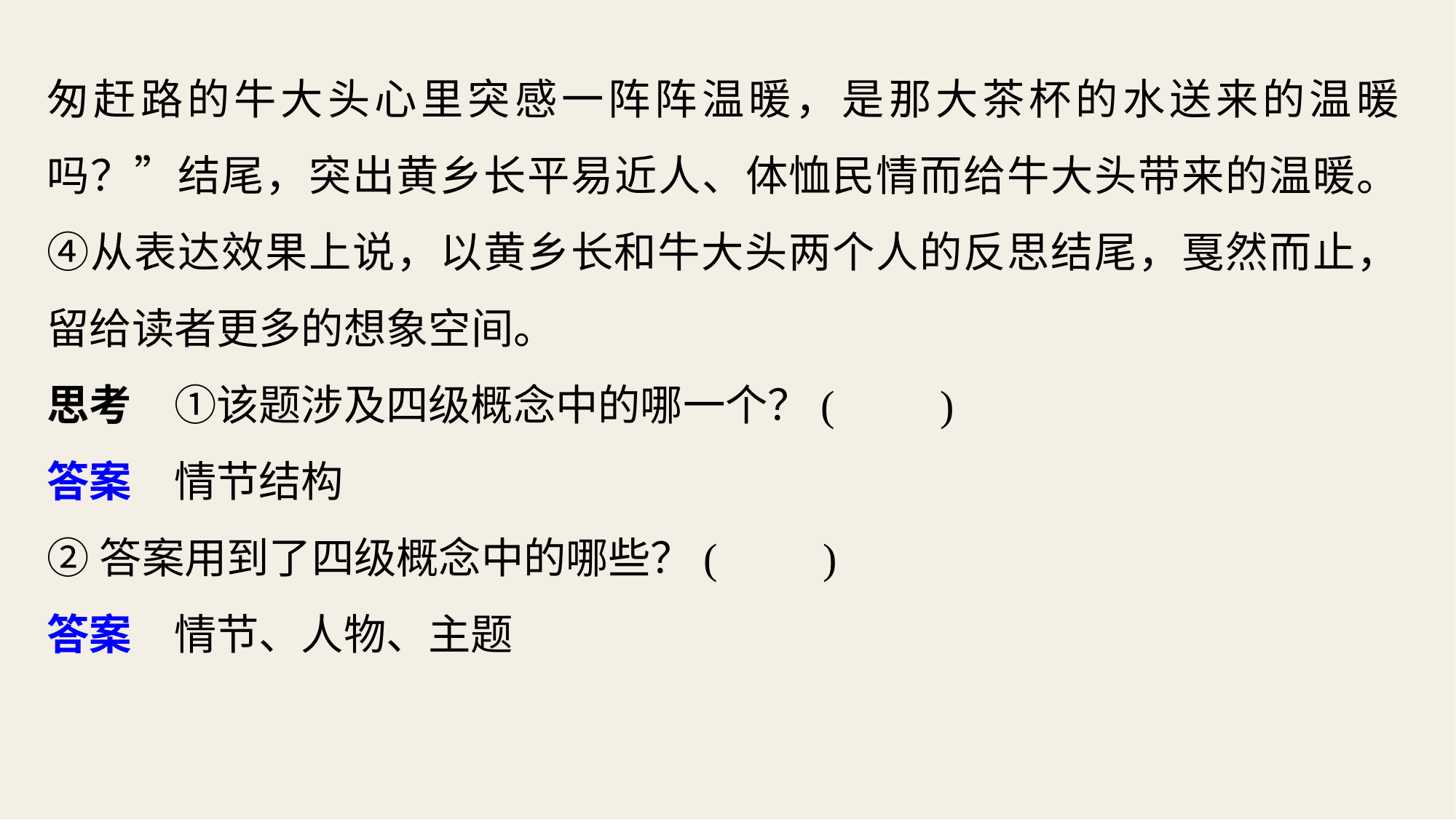

匆赶路的牛大头心里突感一阵阵温暖，是那大茶杯的水送来的温暖吗？”结尾，突出黄乡长平易近人、体恤民情而给牛大头带来的温暖。④从表达效果上说，以黄乡长和牛大头两个人的反思结尾，戛然而止，留给读者更多的想象空间。
思考　①该题涉及四级概念中的哪一个？(　　)
答案　情节结构
②答案用到了四级概念中的哪些？(　　)
答案　情节、人物、主题